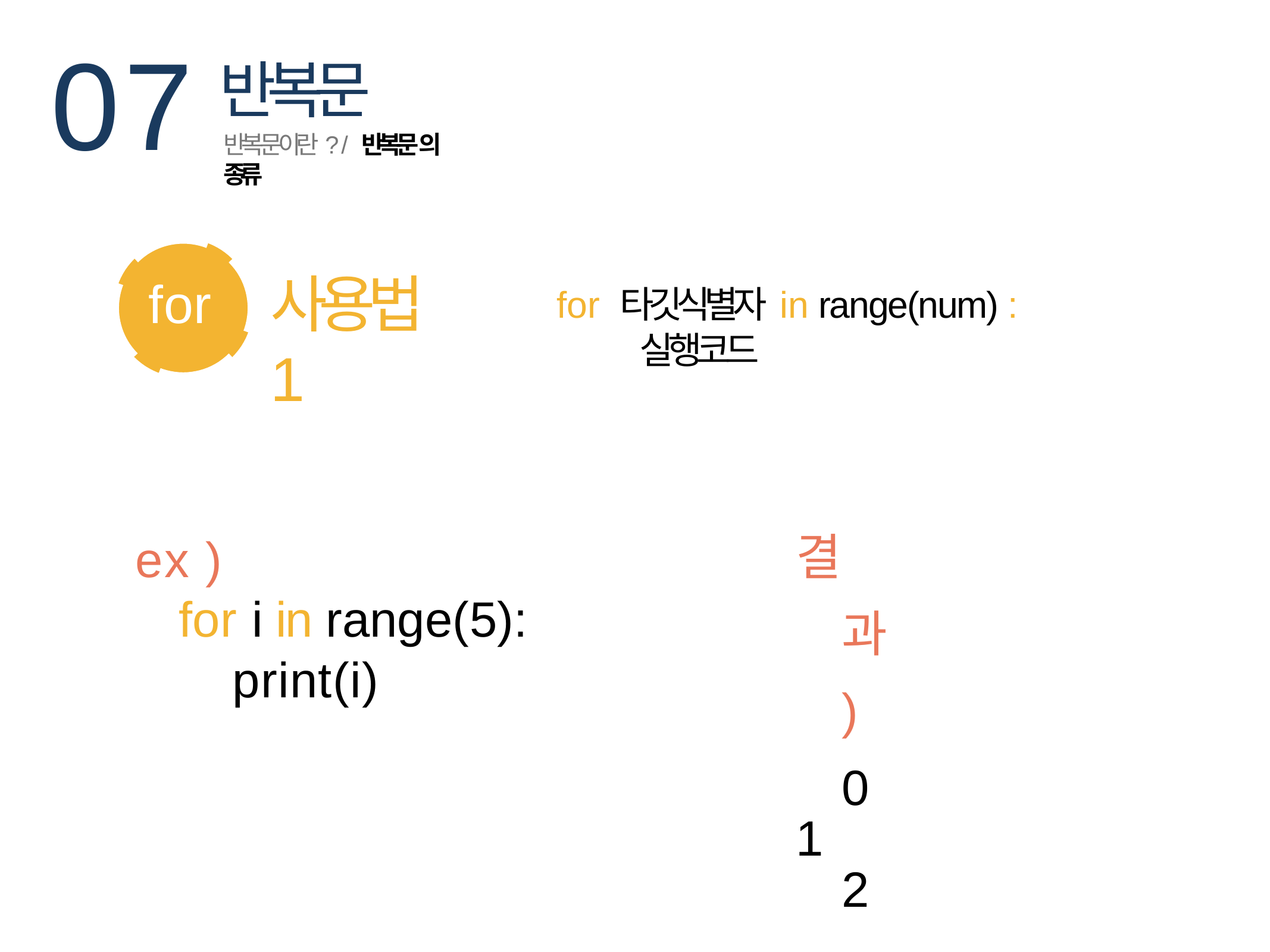

07
for
반복문
반복문이란? / 반복문의 종류

사용법 1
for 타깃식별자 in range(num) :
        실행코드
결과 )  0
1  2  3   4
ex )
for i in range(5):
    print(i)